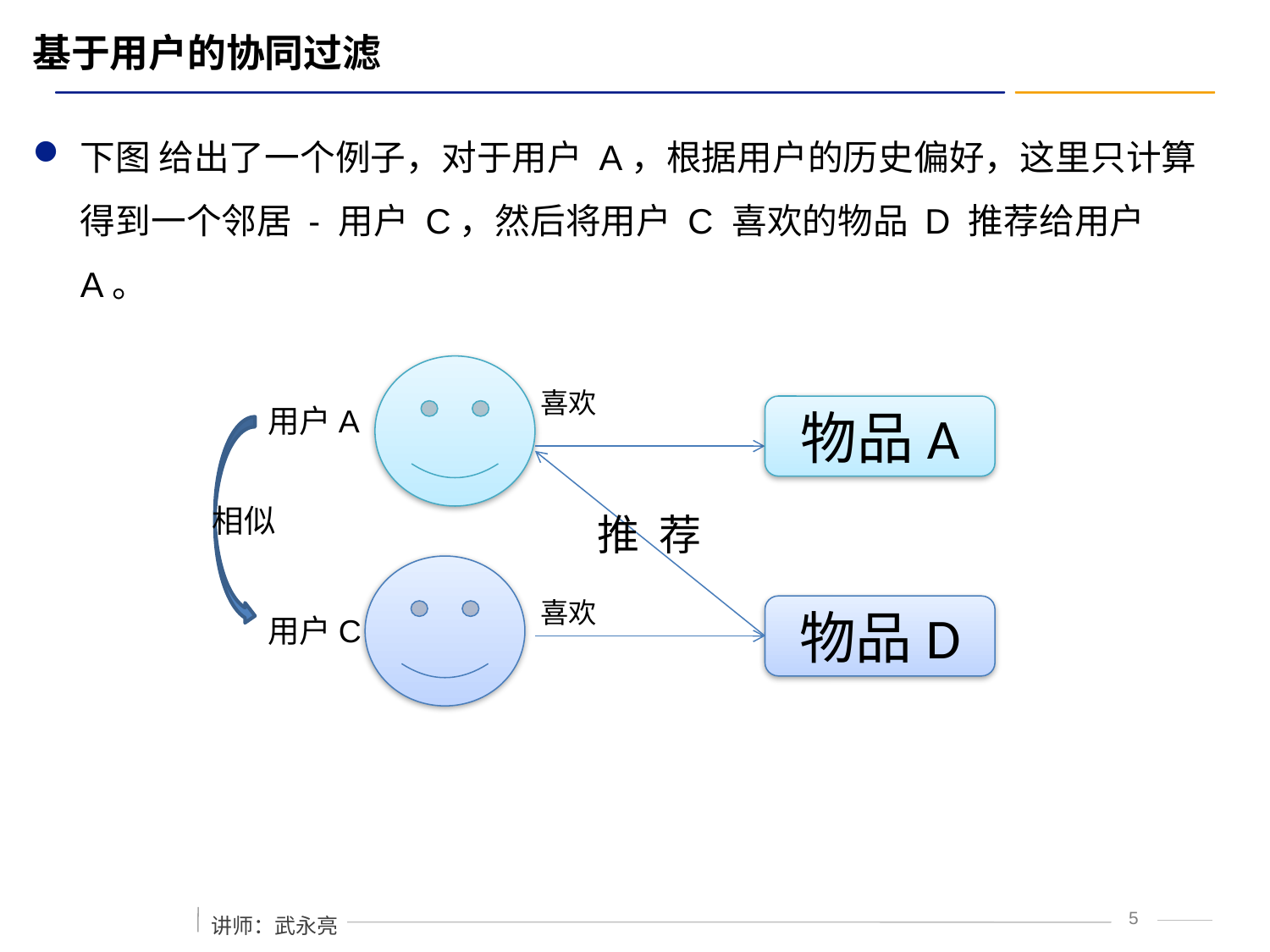

# 基于用户的协同过滤
下图 给出了一个例子，对于用户 A，根据用户的历史偏好，这里只计算得到一个邻居 - 用户 C，然后将用户 C 喜欢的物品 D 推荐给用户 A。

喜欢
用户A
物品A

相似
推  荐

喜欢
物品D
用户C